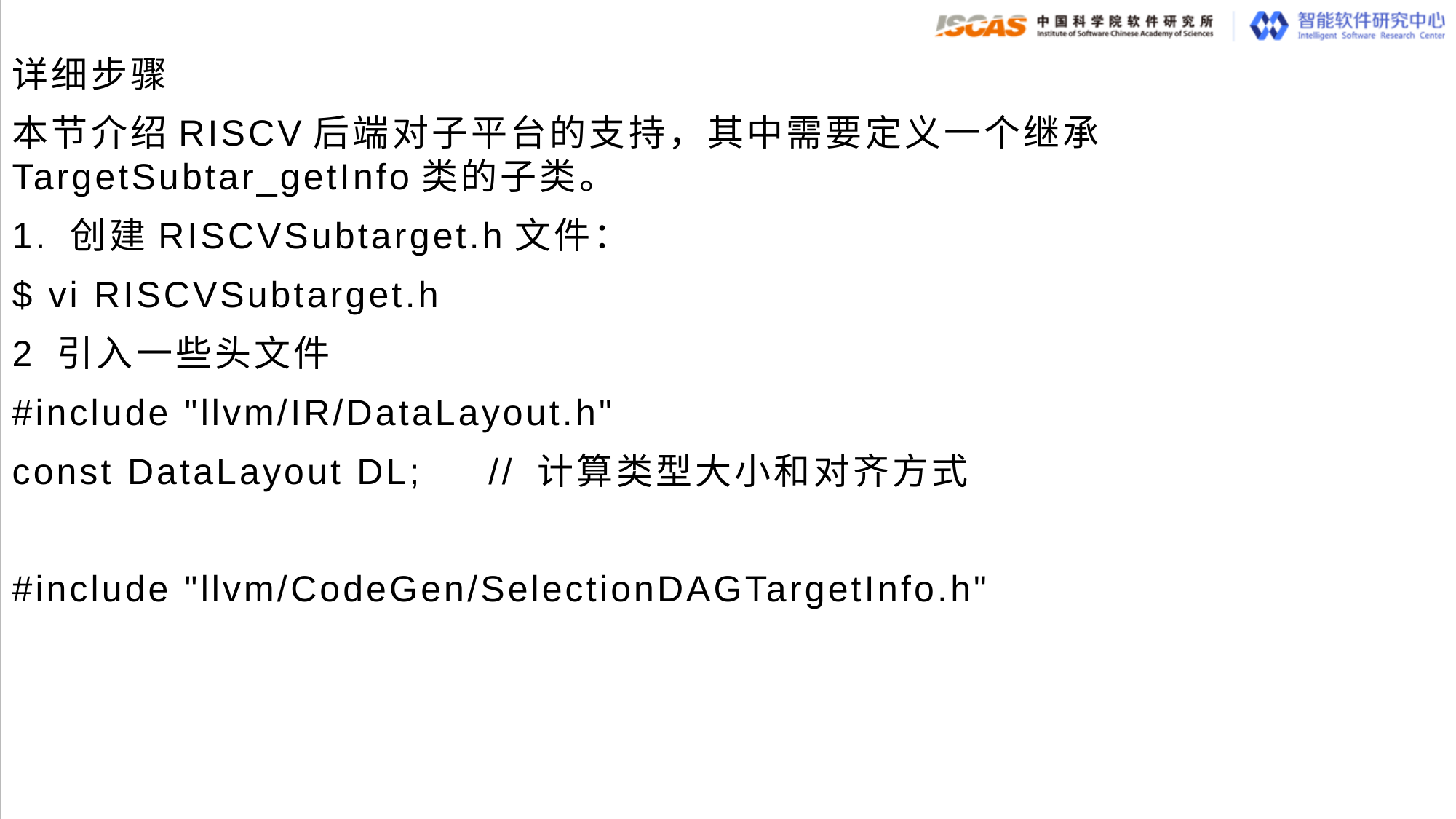

详细步骤
本节介绍RISCV后端对子平台的支持，其中需要定义一个继承 TargetSubtar_getInfo类的子类。
1. 创建RISCVSubtarget.h文件：
$ vi RISCVSubtarget.h
2 引入一些头文件
#include "llvm/IR/DataLayout.h"
const DataLayout DL;     // 计算类型大小和对齐方式

#include "llvm/CodeGen/SelectionDAGTargetInfo.h"